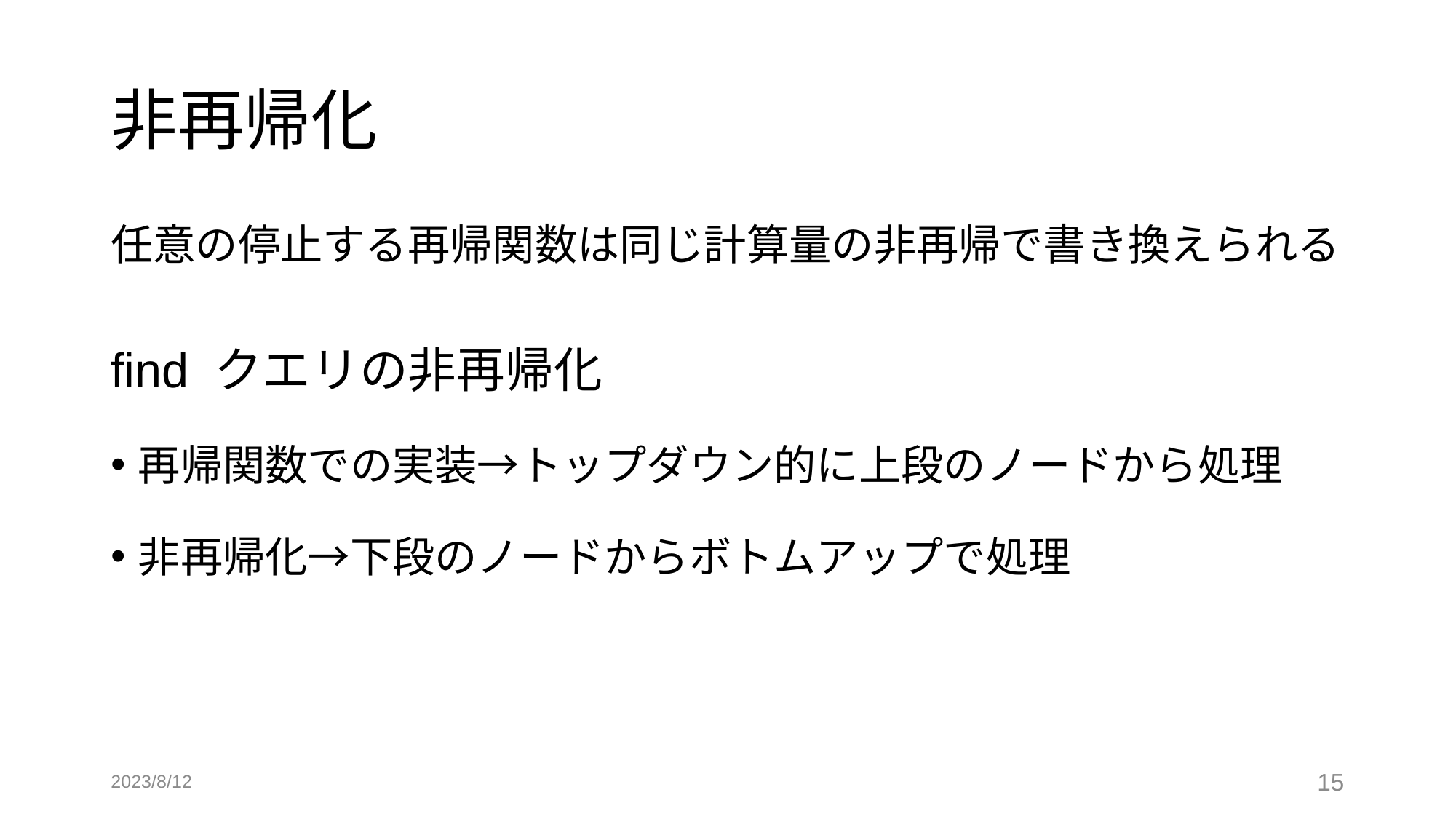

# 非再帰化
任意の停止する再帰関数は同じ計算量の非再帰で書き換えられる

find クエリの非再帰化
再帰関数での実装→トップダウン的に上段のノードから処理
非再帰化→下段のノードからボトムアップで処理
2023/8/12
15